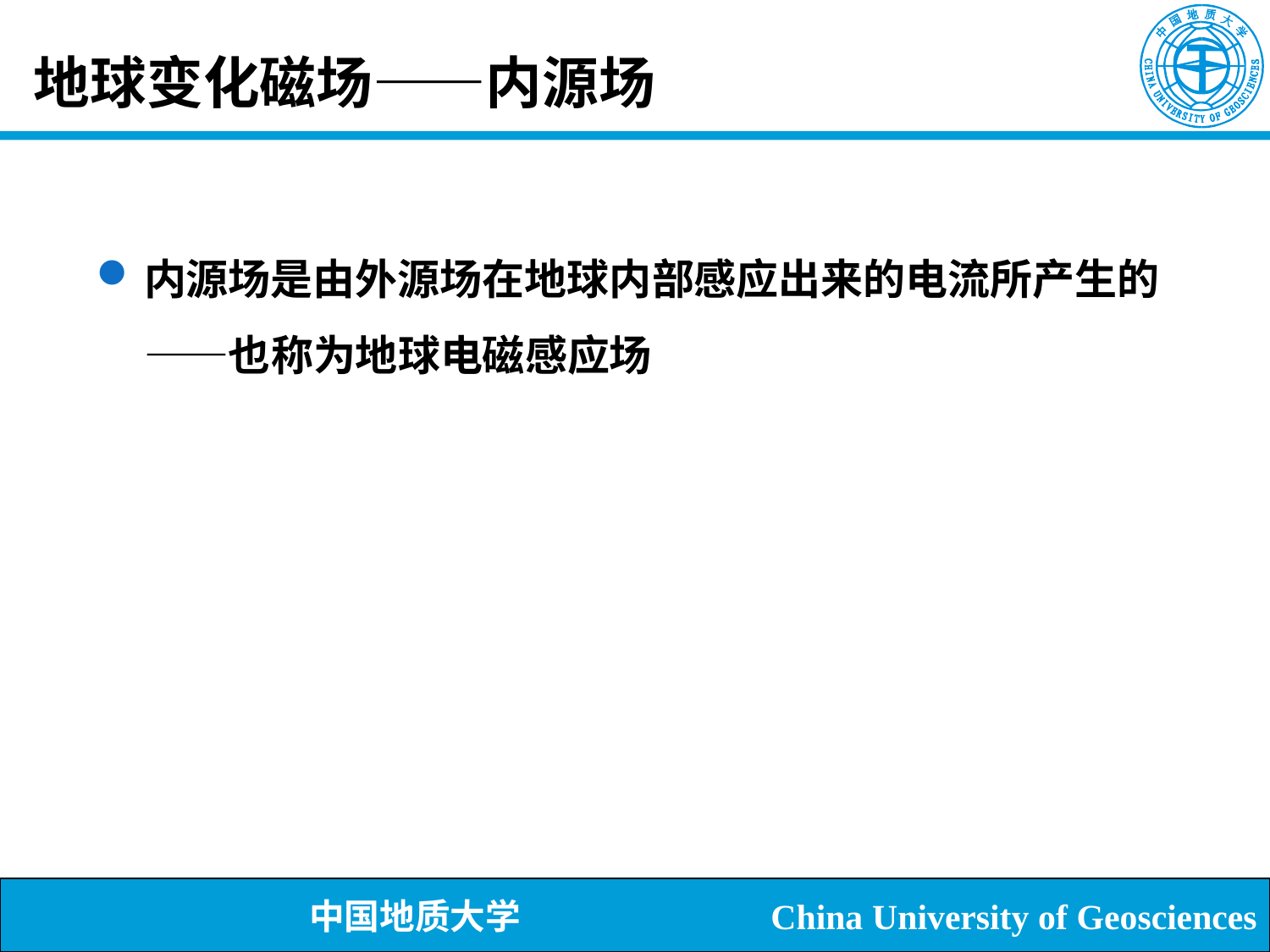

# 地球变化磁场——内源场
内源场是由外源场在地球内部感应出来的电流所产生的——也称为地球电磁感应场